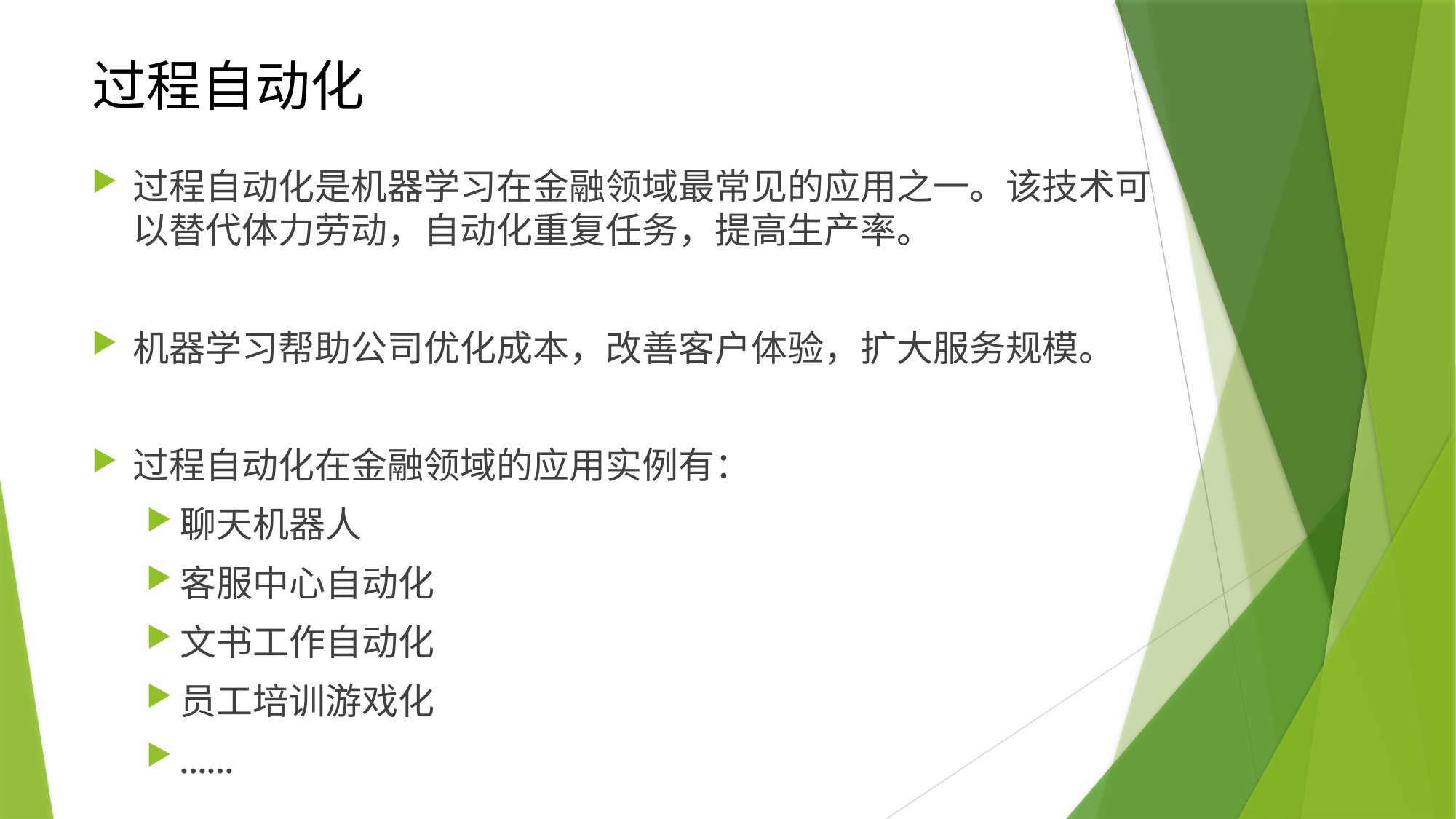

# 过程自动化
过程自动化是机器学习在金融领域最常见的应用之一。该技术可以替代体力劳动，自动化重复任务，提高生产率。

机器学习帮助公司优化成本，改善客户体验，扩大服务规模。

过程自动化在金融领域的应用实例有：
聊天机器人
客服中心自动化
文书工作自动化
员工培训游戏化
……